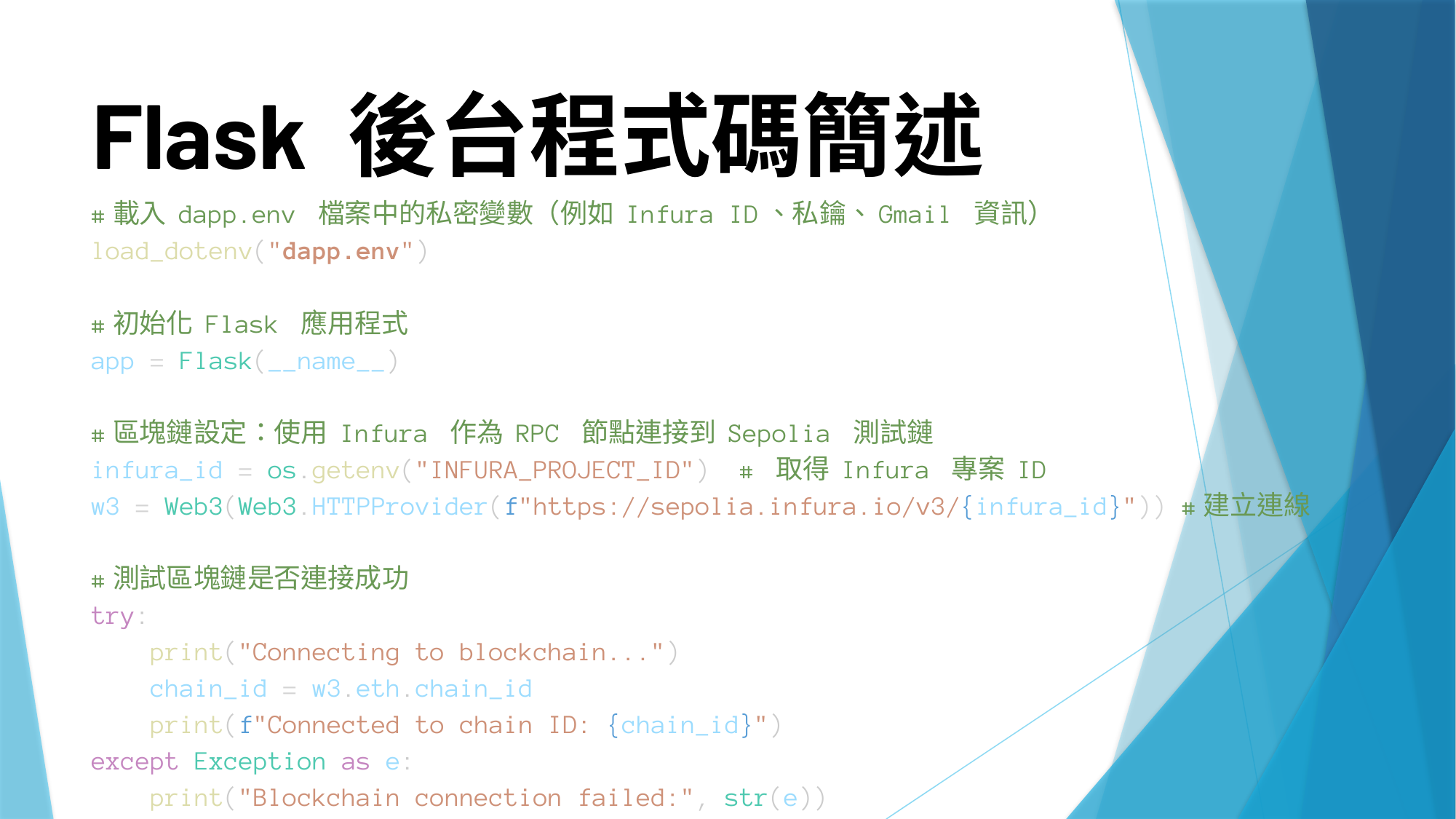

# Flask 後台程式碼簡述
#載入 dapp.env 檔案中的私密變數（例如 Infura ID、私鑰、Gmail 資訊）
load_dotenv("dapp.env")

#初始化 Flask 應用程式
app = Flask(__name__)

#區塊鏈設定：使用 Infura 作為 RPC 節點連接到 Sepolia 測試鏈
infura_id = os.getenv("INFURA_PROJECT_ID")  # 取得 Infura 專案 ID
w3 = Web3(Web3.HTTPProvider(f"https://sepolia.infura.io/v3/{infura_id}")) #建立連線

#測試區塊鏈是否連接成功
try:
    print("Connecting to blockchain...")
    chain_id = w3.eth.chain_id
    print(f"Connected to chain ID: {chain_id}")
except Exception as e:
    print("Blockchain connection failed:", str(e))